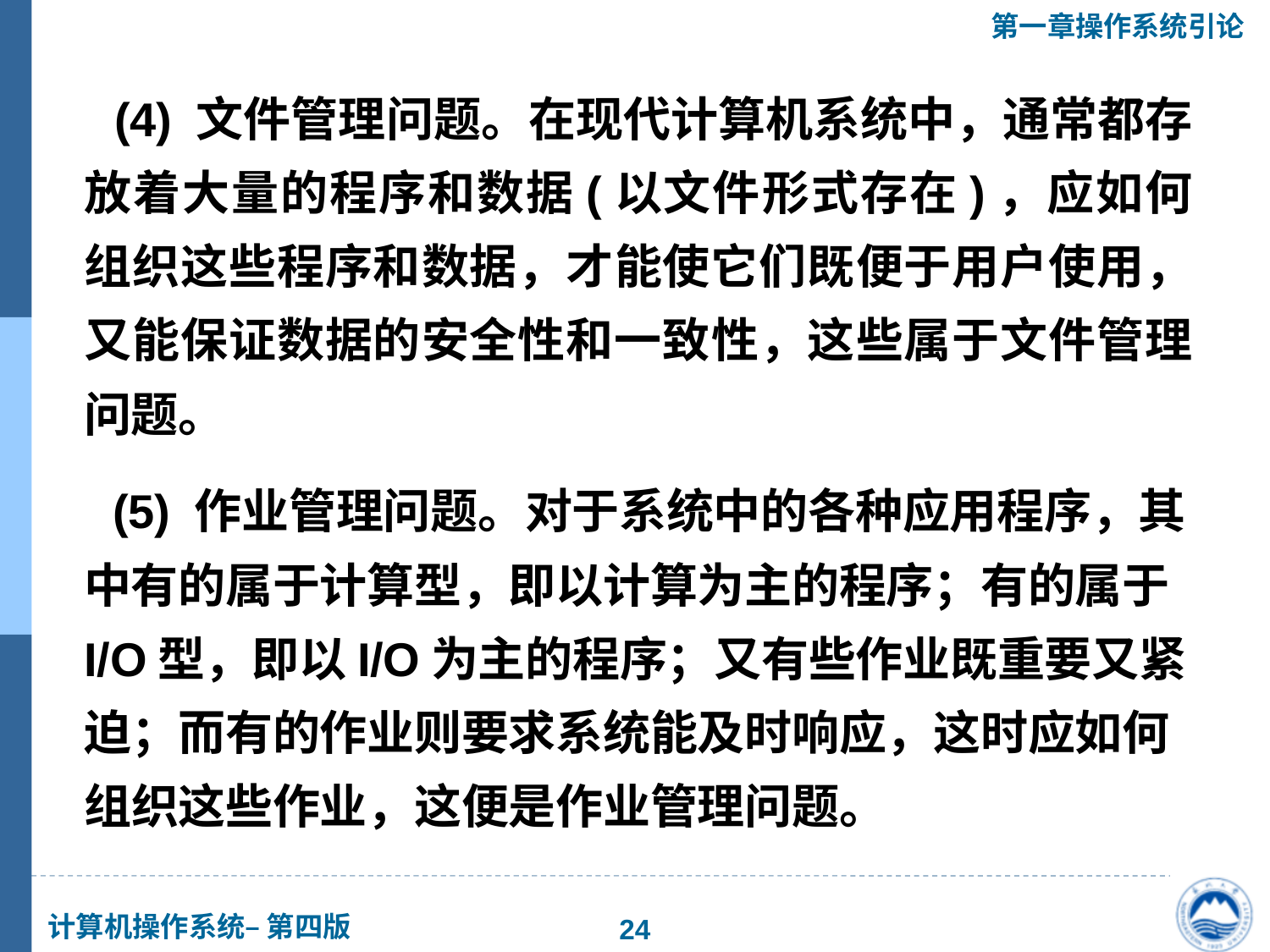

(4) 文件管理问题。在现代计算机系统中，通常都存放着大量的程序和数据(以文件形式存在)，应如何组织这些程序和数据，才能使它们既便于用户使用，又能保证数据的安全性和一致性，这些属于文件管理问题。
     (5) 作业管理问题。对于系统中的各种应用程序，其中有的属于计算型，即以计算为主的程序；有的属于I/O型，即以I/O为主的程序；又有些作业既重要又紧迫；而有的作业则要求系统能及时响应，这时应如何组织这些作业，这便是作业管理问题。